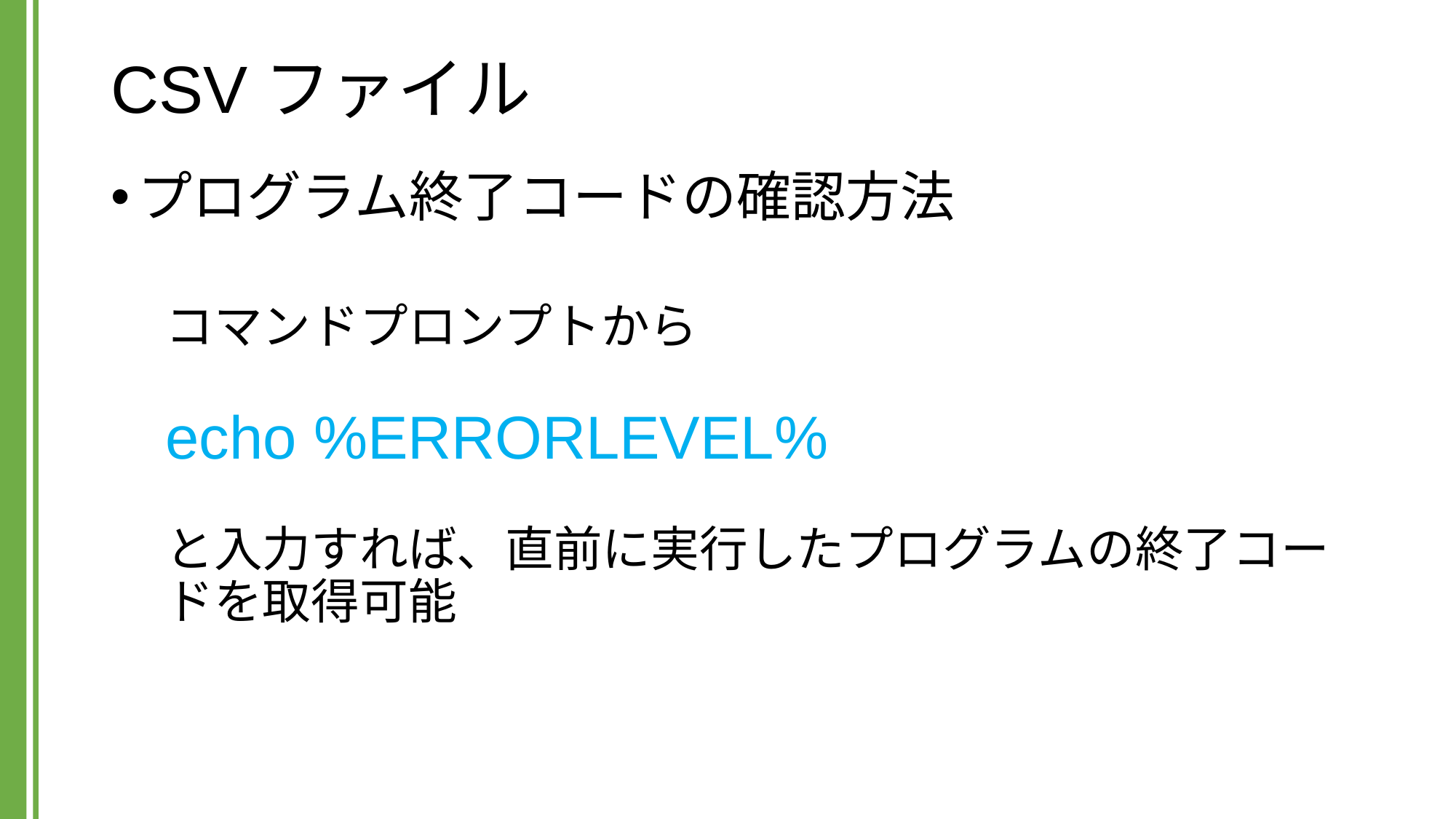

# CSVファイル
プログラム終了コードの確認方法
コマンドプロンプトから
echo %ERRORLEVEL%
と入力すれば、直前に実行したプログラムの終了コードを取得可能